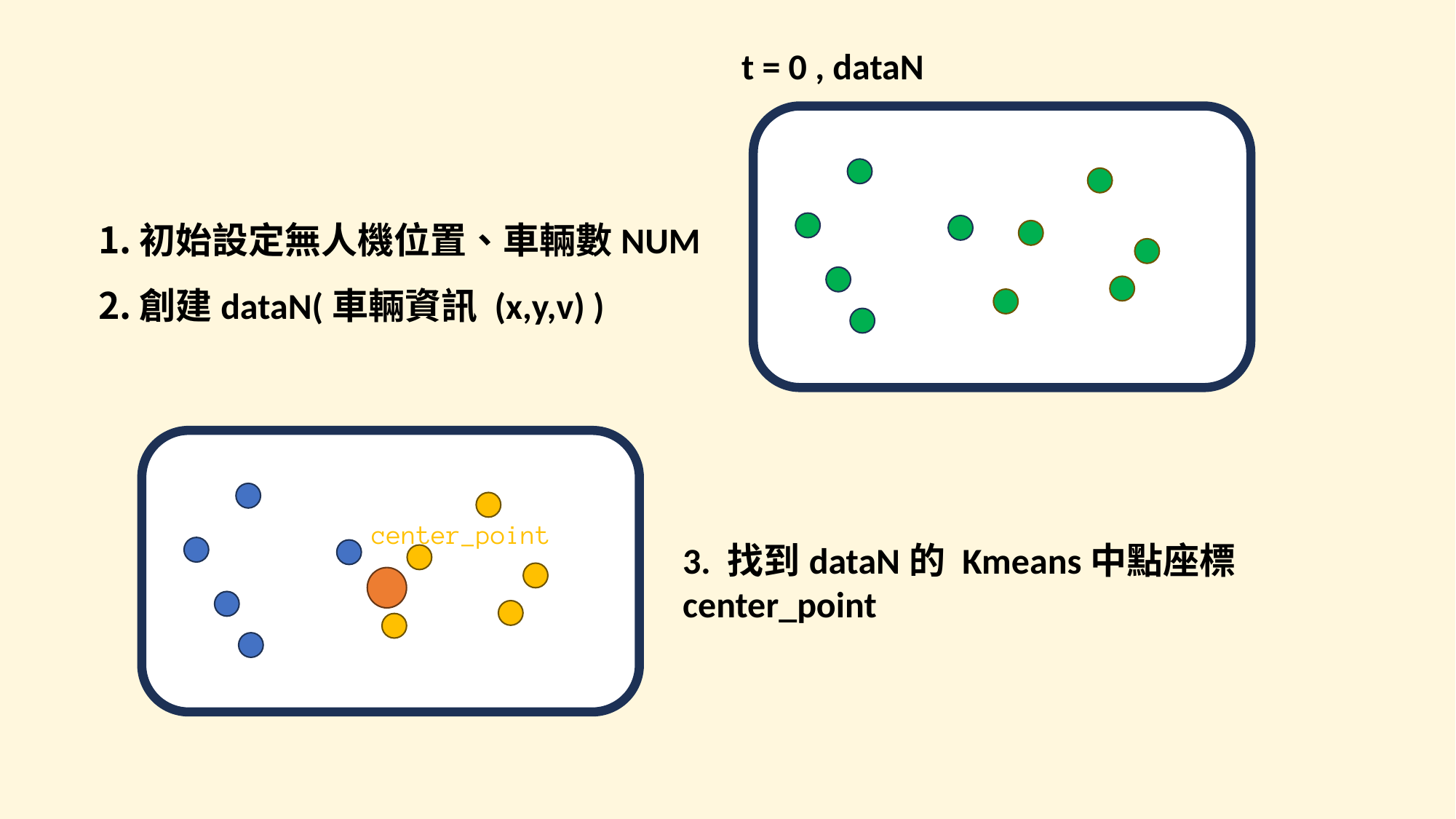

t = 0 , dataN

初始設定無人機位置、車輛數NUM
創建dataN(車輛資訊 (x,y,v) )

center_point
3. 找到dataN的 Kmeans中點座標center_point